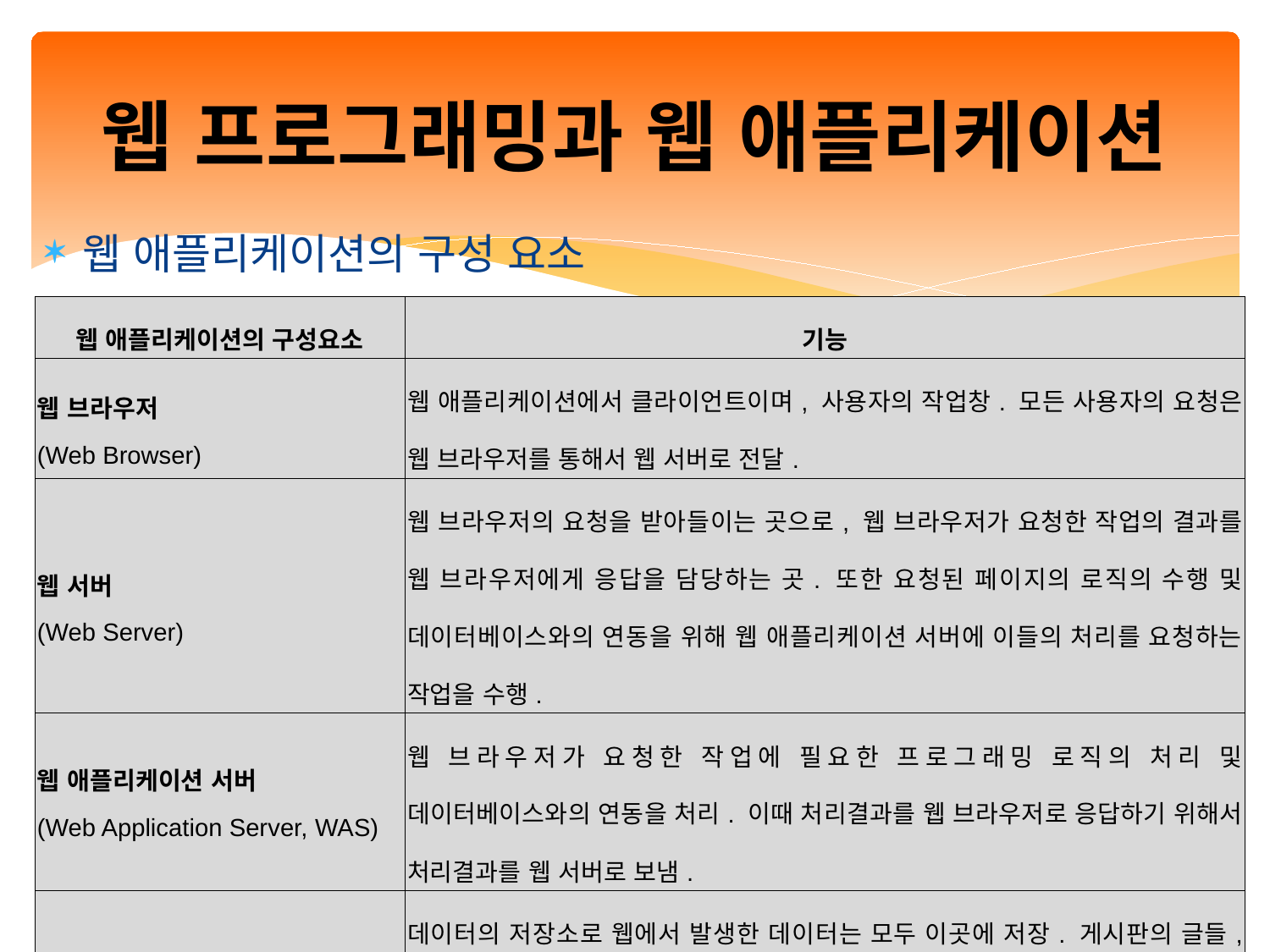

# 웹 프로그래밍과 웹 애플리케이션
웹 애플리케이션의 구성 요소
| 웹 애플리케이션의 구성요소 | 기능 |
| --- | --- |
| 웹 브라우저 (Web Browser) | 웹 애플리케이션에서 클라이언트이며, 사용자의 작업창. 모든 사용자의 요청은 웹 브라우저를 통해서 웹 서버로 전달. |
| 웹 서버 (Web Server) | 웹 브라우저의 요청을 받아들이는 곳으로, 웹 브라우저가 요청한 작업의 결과를 웹 브라우저에게 응답을 담당하는 곳. 또한 요청된 페이지의 로직의 수행 및 데이터베이스와의 연동을 위해 웹 애플리케이션 서버에 이들의 처리를 요청하는 작업을 수행. |
| 웹 애플리케이션 서버 (Web Application Server, WAS) | 웹 브라우저가 요청한 작업에 필요한 프로그래밍 로직의 처리 및 데이터베이스와의 연동을 처리. 이때 처리결과를 웹 브라우저로 응답하기 위해서 처리결과를 웹 서버로 보냄. |
| 데이터베이스 (Database) | 데이터의 저장소로 웹에서 발생한 데이터는 모두 이곳에 저장. 게시판의 글들, 회원의 정보 등. 사용자의 입장에서 가장 안쪽에 있기 때문에 데이터베이스 서버를 Back-end Server라고도 부름. |